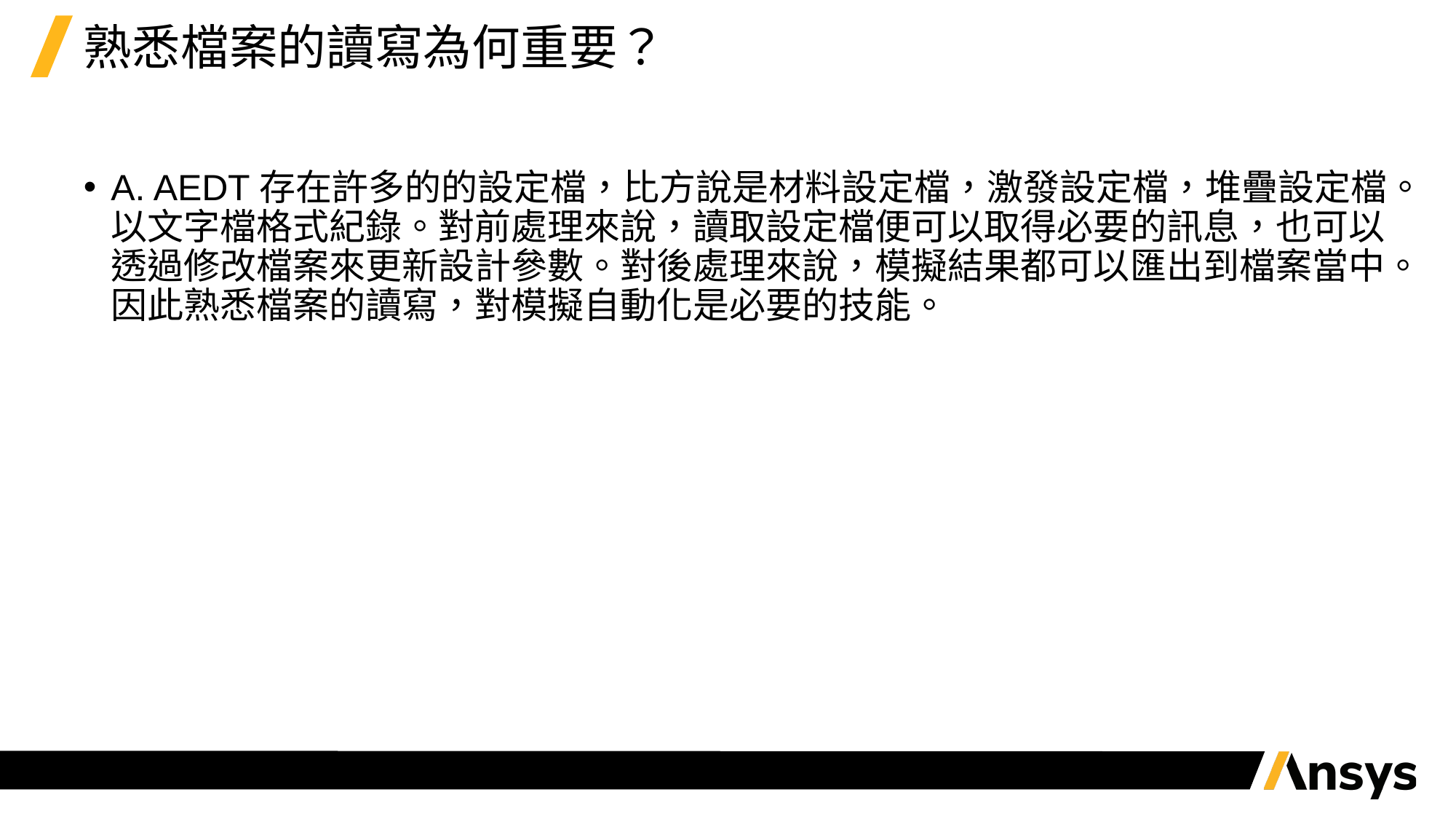

# 熟悉檔案的讀寫為何重要？
A. AEDT存在許多的的設定檔，比方說是材料設定檔，激發設定檔，堆疊設定檔。以文字檔格式紀錄。對前處理來說，讀取設定檔便可以取得必要的訊息，也可以透過修改檔案來更新設計參數。對後處理來說，模擬結果都可以匯出到檔案當中。因此熟悉檔案的讀寫，對模擬自動化是必要的技能。